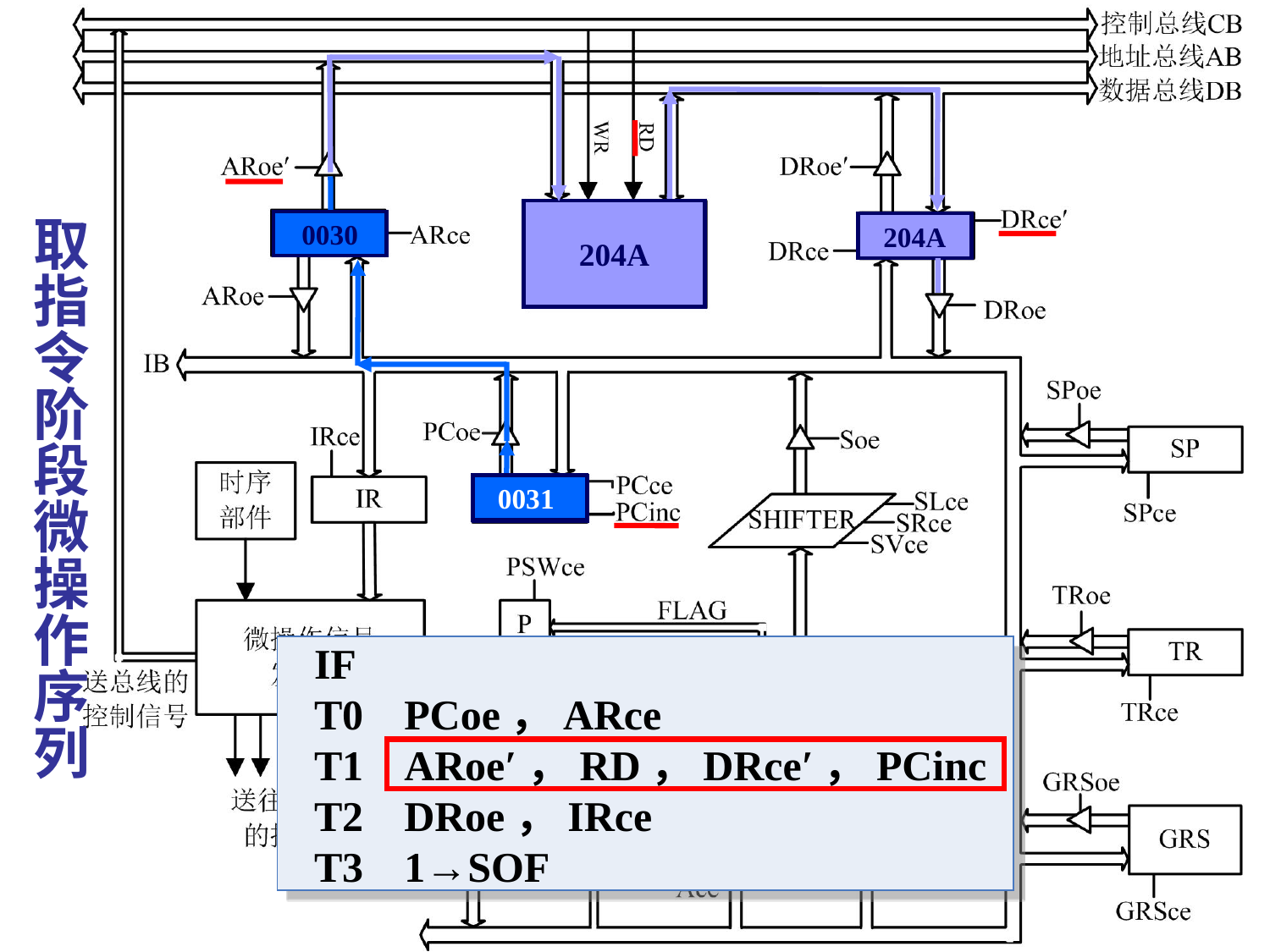

# 取指令阶段微操作序列

204A
0030
204A

0031
0030

IF
T0	PCoe，ARce
T1	ARoe′，RD，DRce′，PCinc
T2	DRoe，IRce
T3	1→SOF

15